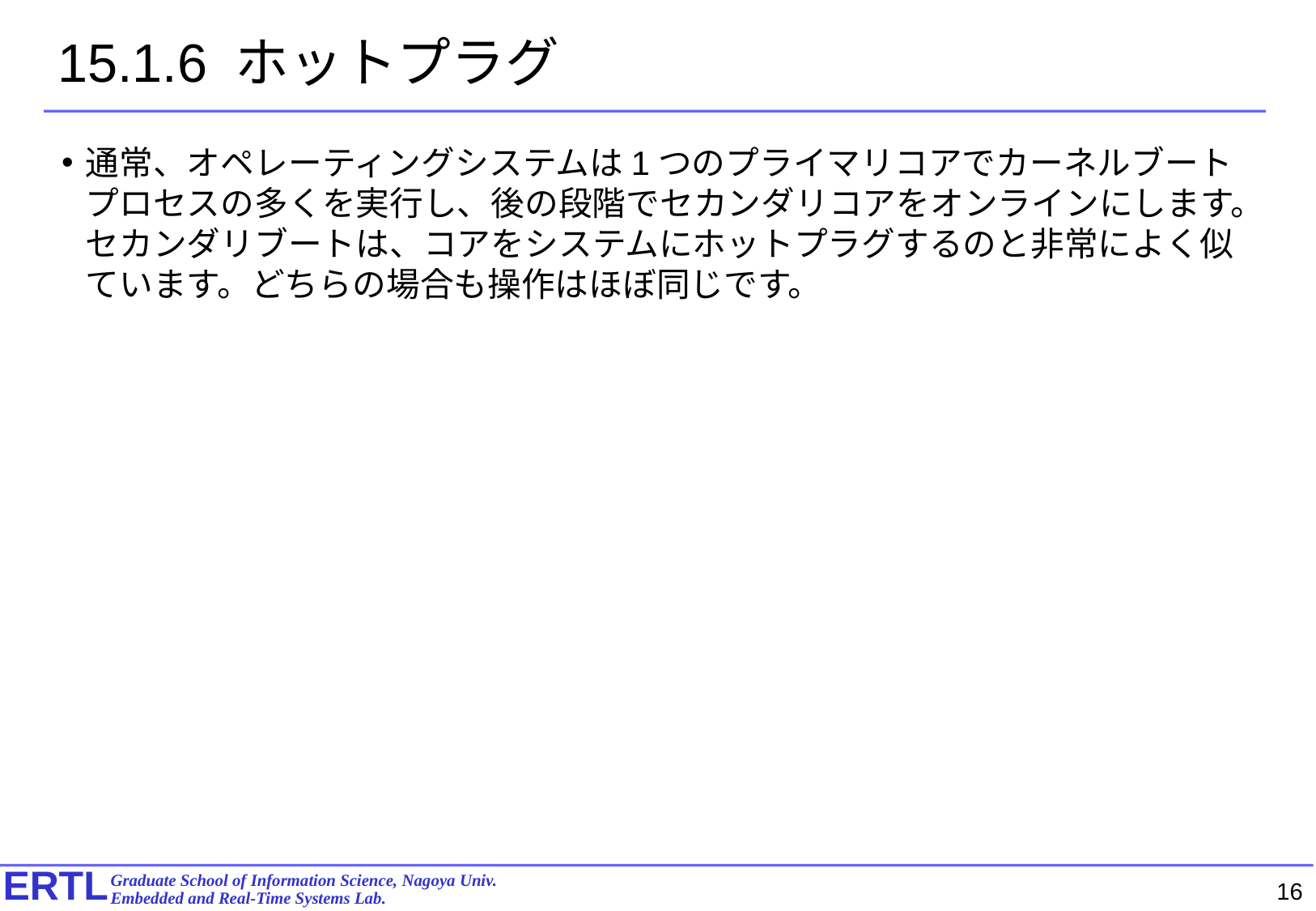

# 15.1.6 ホットプラグ
通常、オペレーティングシステムは1つのプライマリコアでカーネルブートプロセスの多くを実行し、後の段階でセカンダリコアをオンラインにします。セカンダリブートは、コアをシステムにホットプラグするのと非常によく似ています。どちらの場合も操作はほぼ同じです。
16